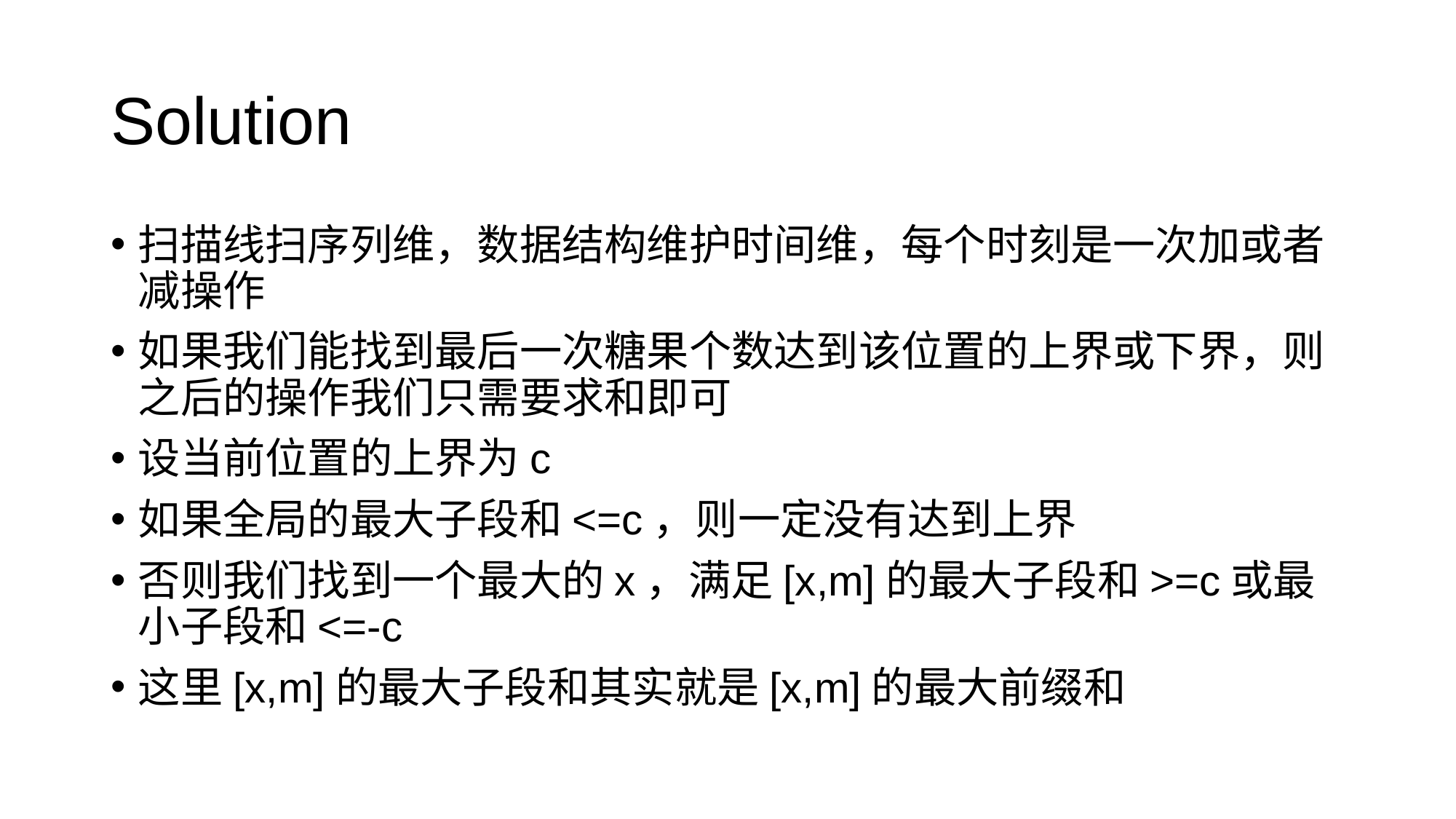

# Solution
扫描线扫序列维，数据结构维护时间维，每个时刻是一次加或者减操作
如果我们能找到最后一次糖果个数达到该位置的上界或下界，则之后的操作我们只需要求和即可
设当前位置的上界为c
如果全局的最大子段和<=c，则一定没有达到上界
否则我们找到一个最大的x，满足[x,m]的最大子段和>=c或最小子段和<=-c
这里[x,m]的最大子段和其实就是[x,m]的最大前缀和